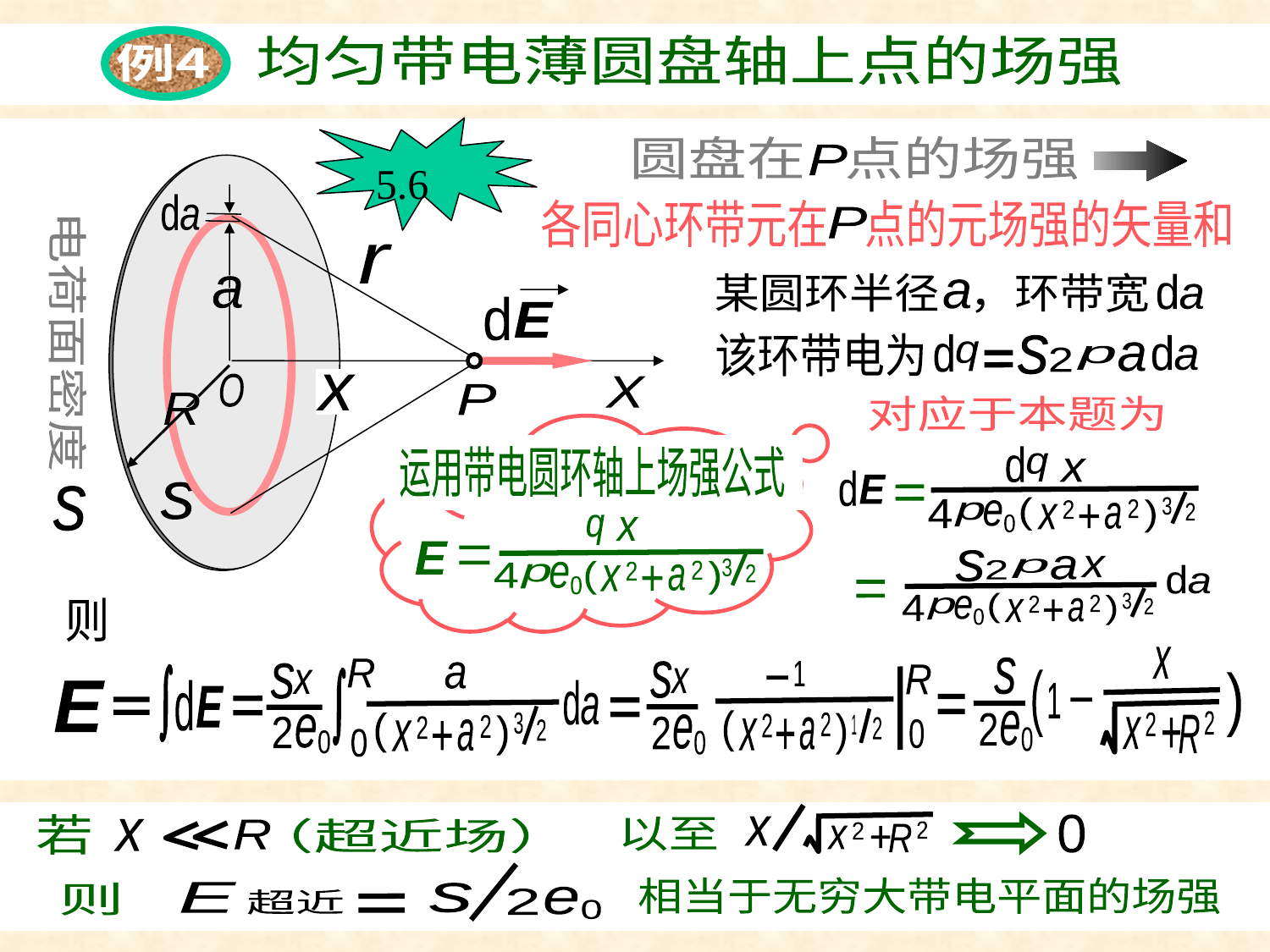

带电圆盘场强

例4
均匀带电薄圆盘轴上点的场强

5.6
圆盘在   点的场强
P

σ
σ

d
a
d
a

a
a

r

E
d

各同心环带元在    点的元场强的矢量和
P
电荷面密度
σ

某圆环半径   ，环带宽
d
a
a
该环带电为
d
q
σ
d
a
a
π
2

？
E

P

x
O
O
X

R
R

对应于本题为

运用带电圆环轴上场强公式
d
q
x
d
E

3
2
(
4
2
)
ε
π
0
2
a
x
+
q
x

3
2
2
(
)
ε
π
0
2
4
a
x
+
E

σ
a
x
π
2
d
a

3
2
(
2
)
2
a
x
+
4
ε
π
0
则
x
σ

ε
2
0
R

0
a

3
2
(
2
)
2
a
x
+
σ
x

ε
2
0

d
E
d
a

σ
x

ε
2
0
1
R

(
)

E
1

2
2
R
x
+

(
2
)
2
1
a
2
x
+
0

2
2
R
x
+
x
若
0
以至

（超近场）
x
R

相当于无穷大带电平面的场强
E
σ

ε
2
0
超近
则